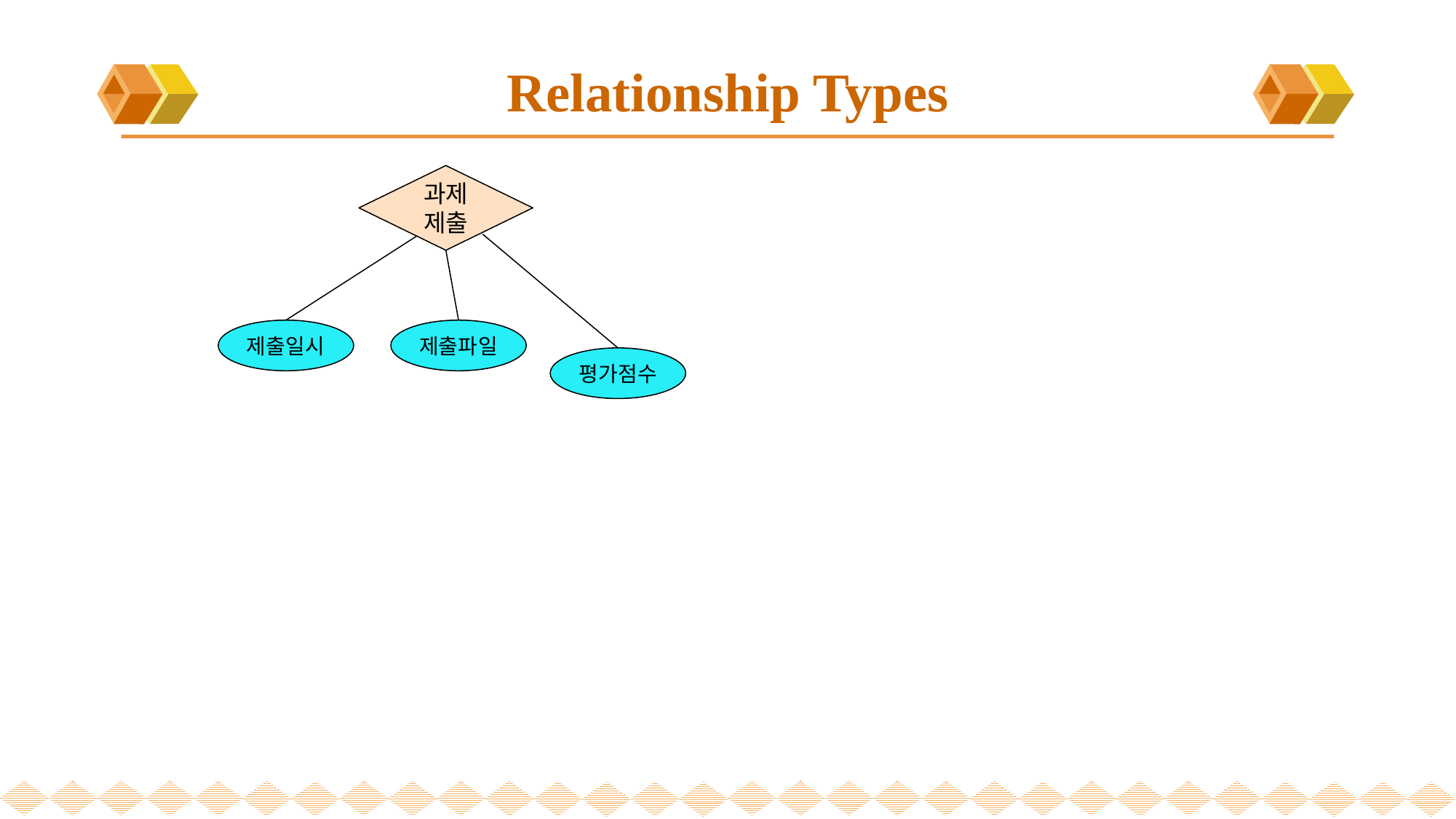

# Relationship Types
과제
제출
제출일시
제출파일
평가점수